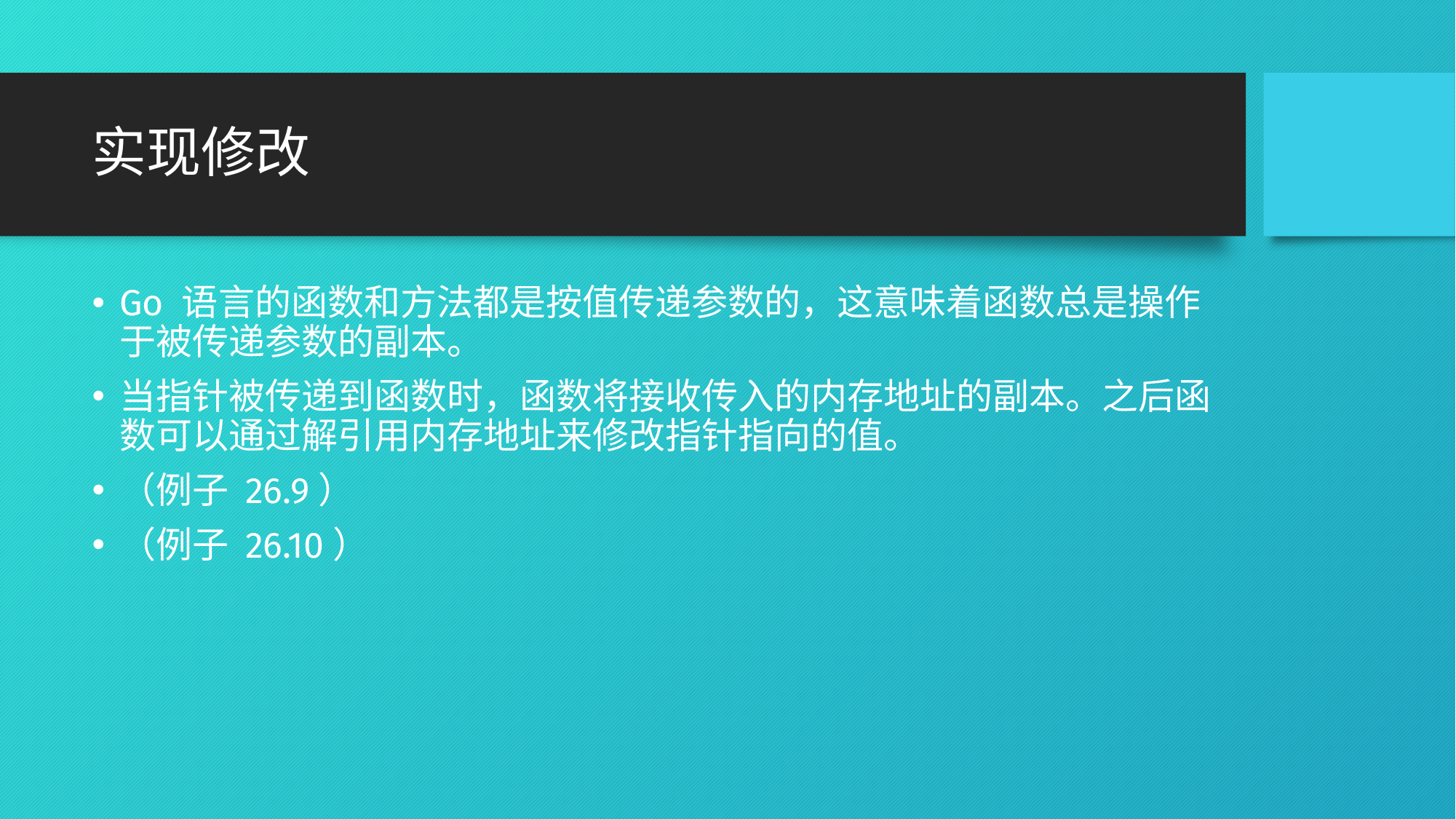

# 实现修改
Go 语言的函数和方法都是按值传递参数的，这意味着函数总是操作于被传递参数的副本。
当指针被传递到函数时，函数将接收传入的内存地址的副本。之后函数可以通过解引用内存地址来修改指针指向的值。
（例子 26.9）
（例子 26.10）